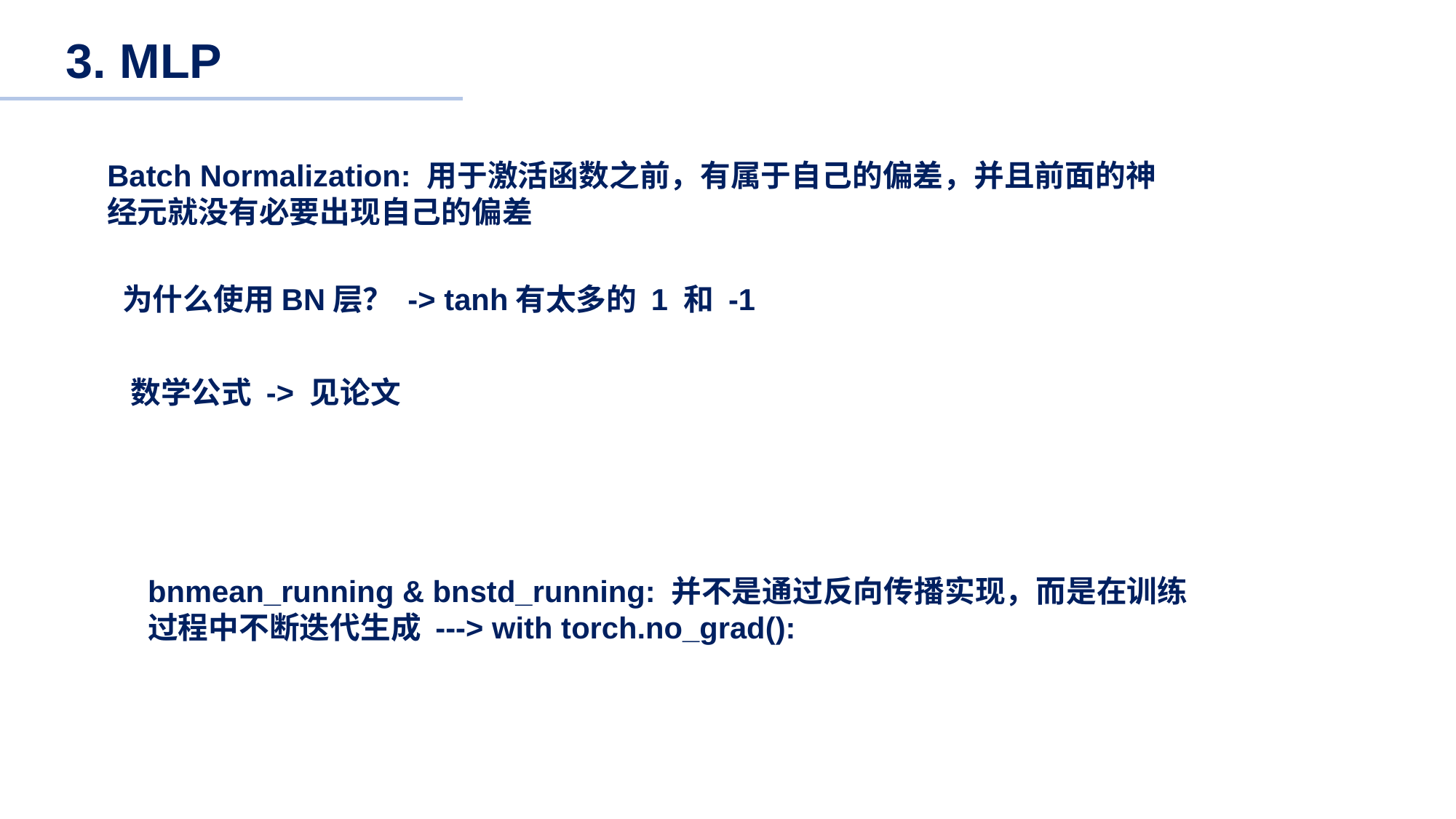

# 3. MLP
1.1染研究意义
Batch Normalization: 用于激活函数之前，有属于自己的偏差，并且前面的神经元就没有必要出现自己的偏差
为什么使用BN层？ -> tanh有太多的 1 和 -1
数学公式 -> 见论文
bnmean_running & bnstd_running: 并不是通过反向传播实现，而是在训练过程中不断迭代生成 ---> with torch.no_grad():
5